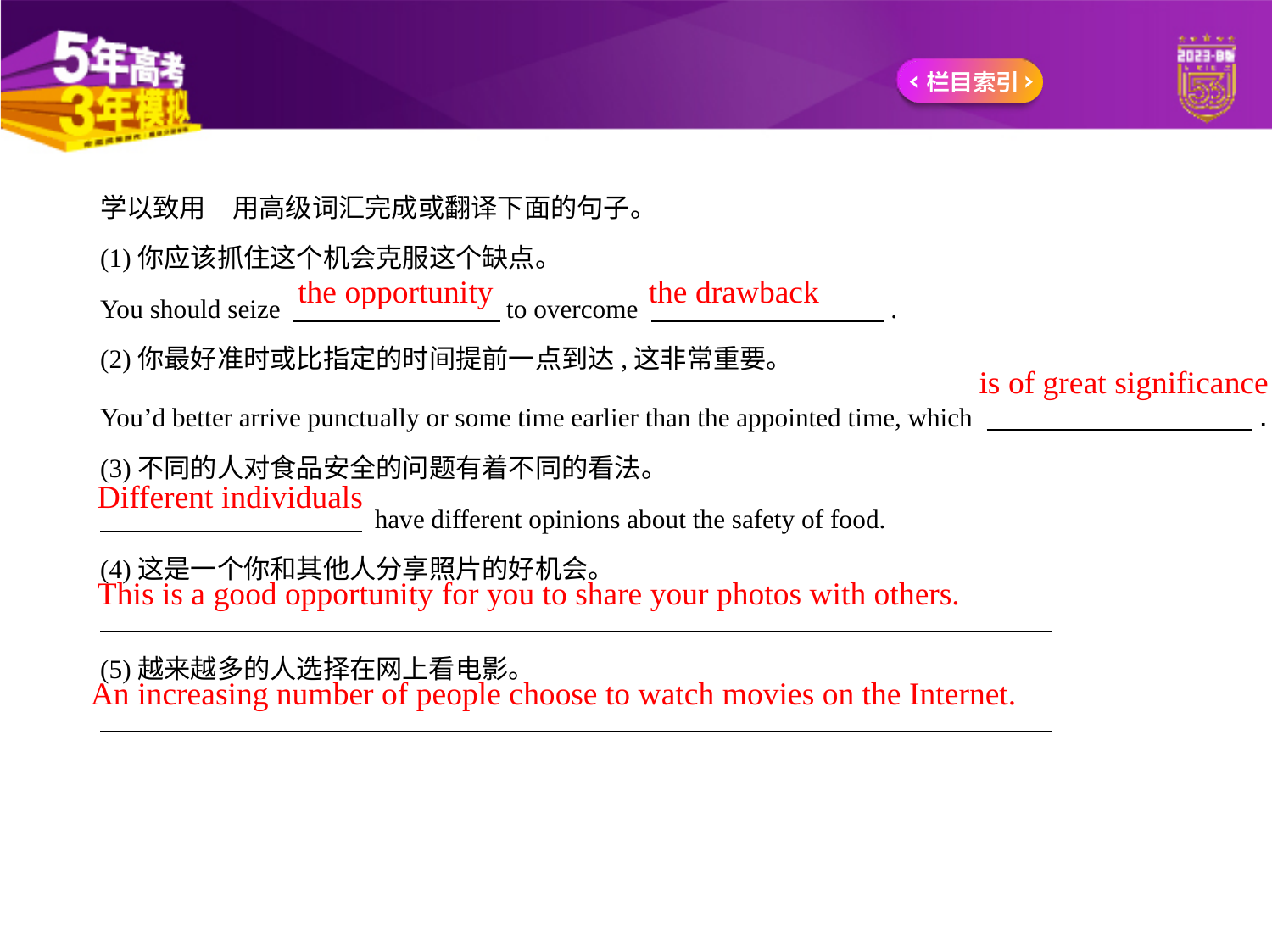

学以致用　用高级词汇完成或翻译下面的句子。
(1)你应该抓住这个机会克服这个缺点。
You should seize 　　　　　　        to overcome 　　　             　　    .
(2)你最好准时或比指定的时间提前一点到达,这非常重要。
You’d better arrive punctually or some time earlier than the appointed time, which 　　　　              　　    .
(3)不同的人对食品安全的问题有着不同的看法。
　　　　　　　　　     have different opinions about the safety of food.
(4)这是一个你和其他人分享照片的好机会。

(5)越来越多的人选择在网上看电影。

the opportunity
the drawback
is of great significance
Different individuals
This is a good opportunity for you to share your photos with others.
An increasing number of people choose to watch movies on the Internet.